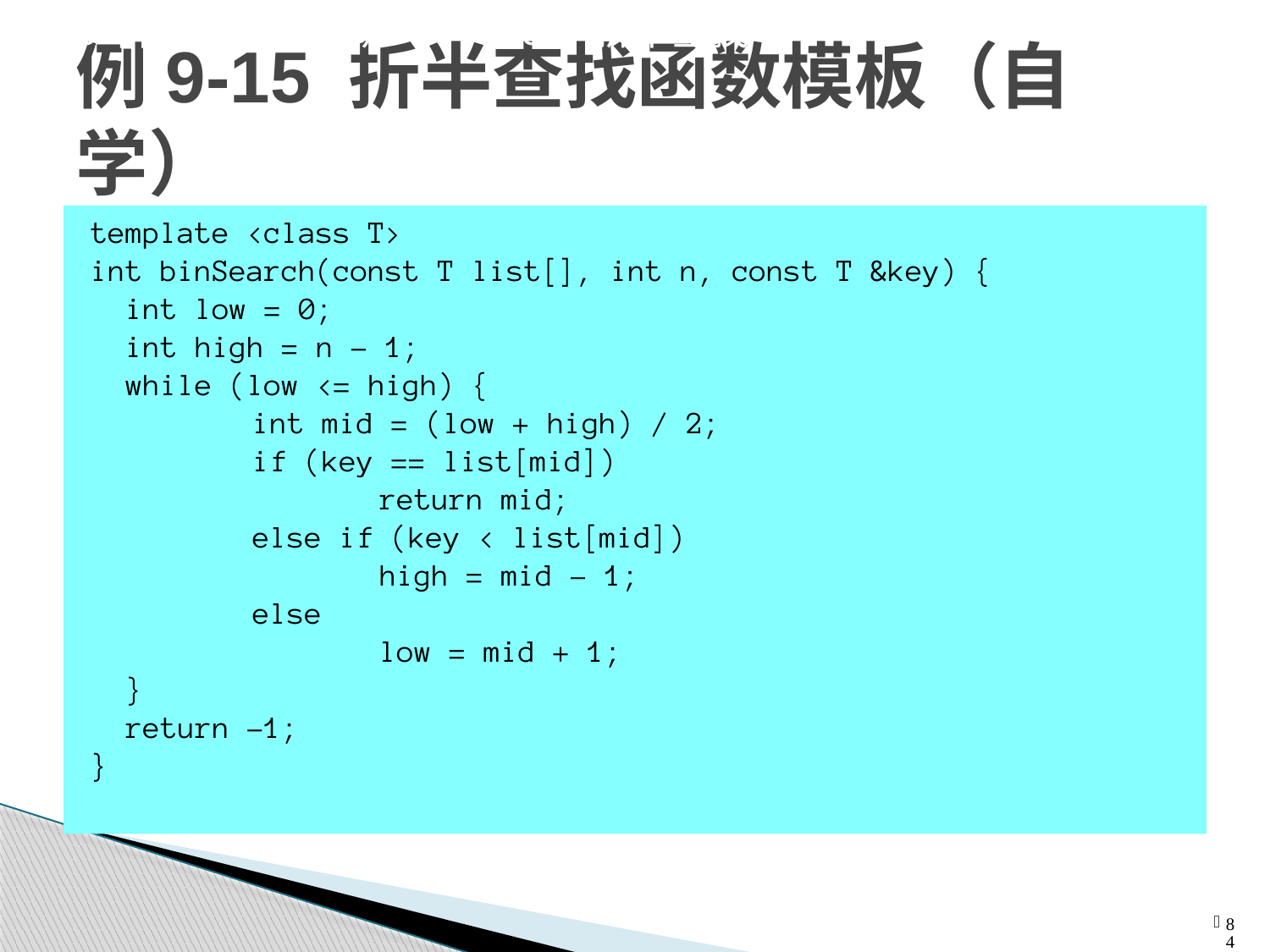

9.3 群体数据的组织 —— 9.3.5 折半查找
# 例9-15 折半查找函数模板（自学）
template <class T>
int binSearch(const T list[], int n, const T &key) {
	int low = 0;
	int high = n - 1;
	while (low <= high) {
		int mid = (low + high) / 2;
		if (key == list[mid])
			return mid;
		else if (key < list[mid])
			high = mid – 1;
		else
			low = mid + 1;
	}
	return -1;
}

84